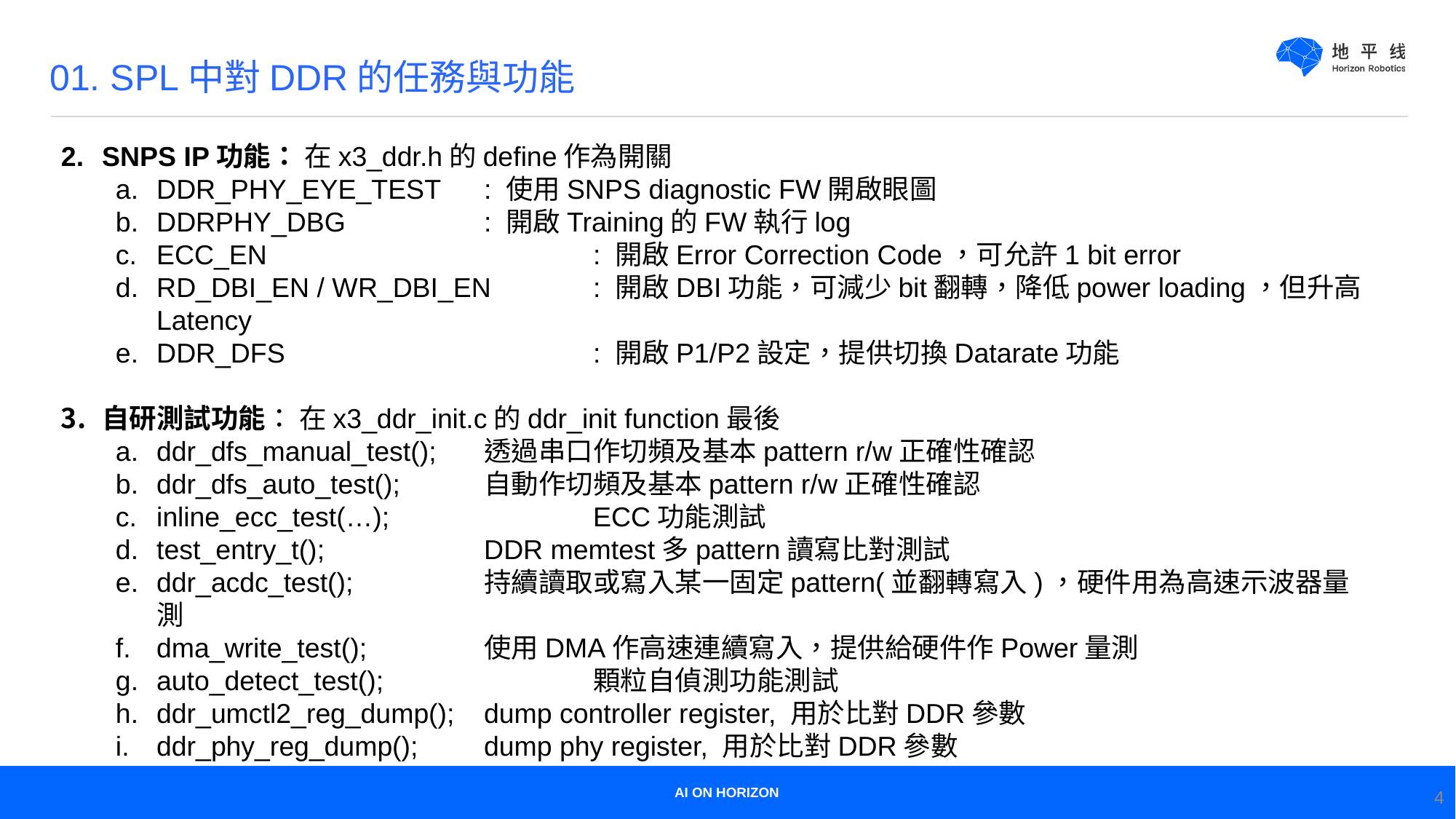

# 01. SPL中對DDR的任務與功能
SNPS IP功能： 在x3_ddr.h的define作為開關
DDR_PHY_EYE_TEST	: 使用SNPS diagnostic FW開啟眼圖
DDRPHY_DBG		: 開啟Training的FW執行log
ECC_EN			: 開啟Error Correction Code，可允許1 bit error
RD_DBI_EN / WR_DBI_EN	: 開啟DBI功能，可減少bit翻轉，降低power loading，但升高Latency
DDR_DFS			: 開啟P1/P2設定，提供切換Datarate功能

自研測試功能： 在x3_ddr_init.c的ddr_init function最後
ddr_dfs_manual_test();  	透過串口作切頻及基本pattern r/w正確性確認
ddr_dfs_auto_test();  	自動作切頻及基本pattern r/w正確性確認
inline_ecc_test(…); 		ECC功能測試
test_entry_t(); 		DDR memtest多pattern讀寫比對測試
ddr_acdc_test(); 		持續讀取或寫入某一固定pattern(並翻轉寫入)，硬件用為高速示波器量測
dma_write_test(); 		使用DMA作高速連續寫入，提供給硬件作Power量測
auto_detect_test(); 		顆粒自偵測功能測試
ddr_umctl2_reg_dump(); 	dump controller register, 用於比對DDR參數
ddr_phy_reg_dump(); 	dump phy register, 用於比對DDR參數

4